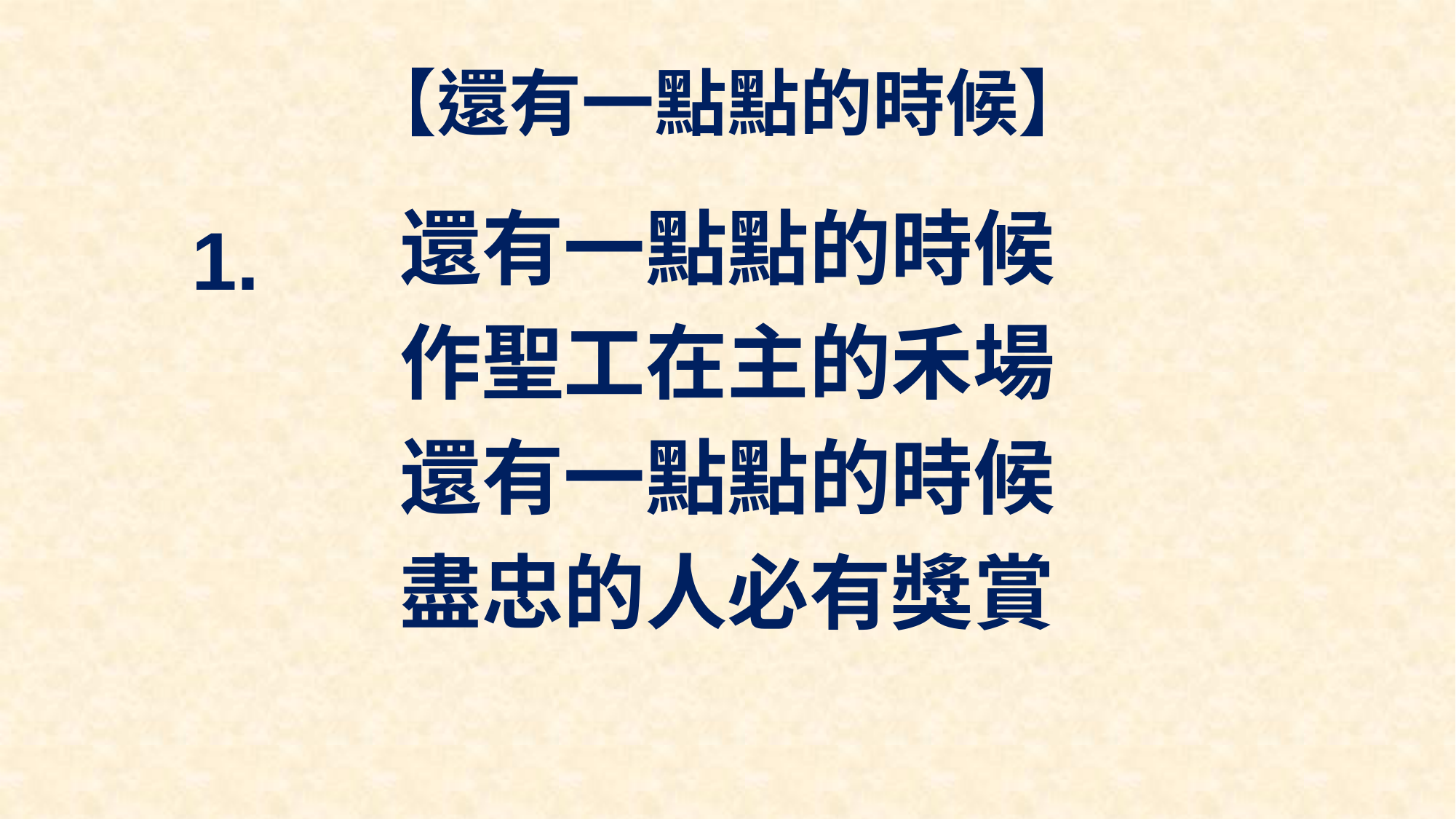

# 【還有一點點的時候】
還有一點點的時候
作聖工在主的禾場
還有一點點的時候
盡忠的人必有獎賞
1.